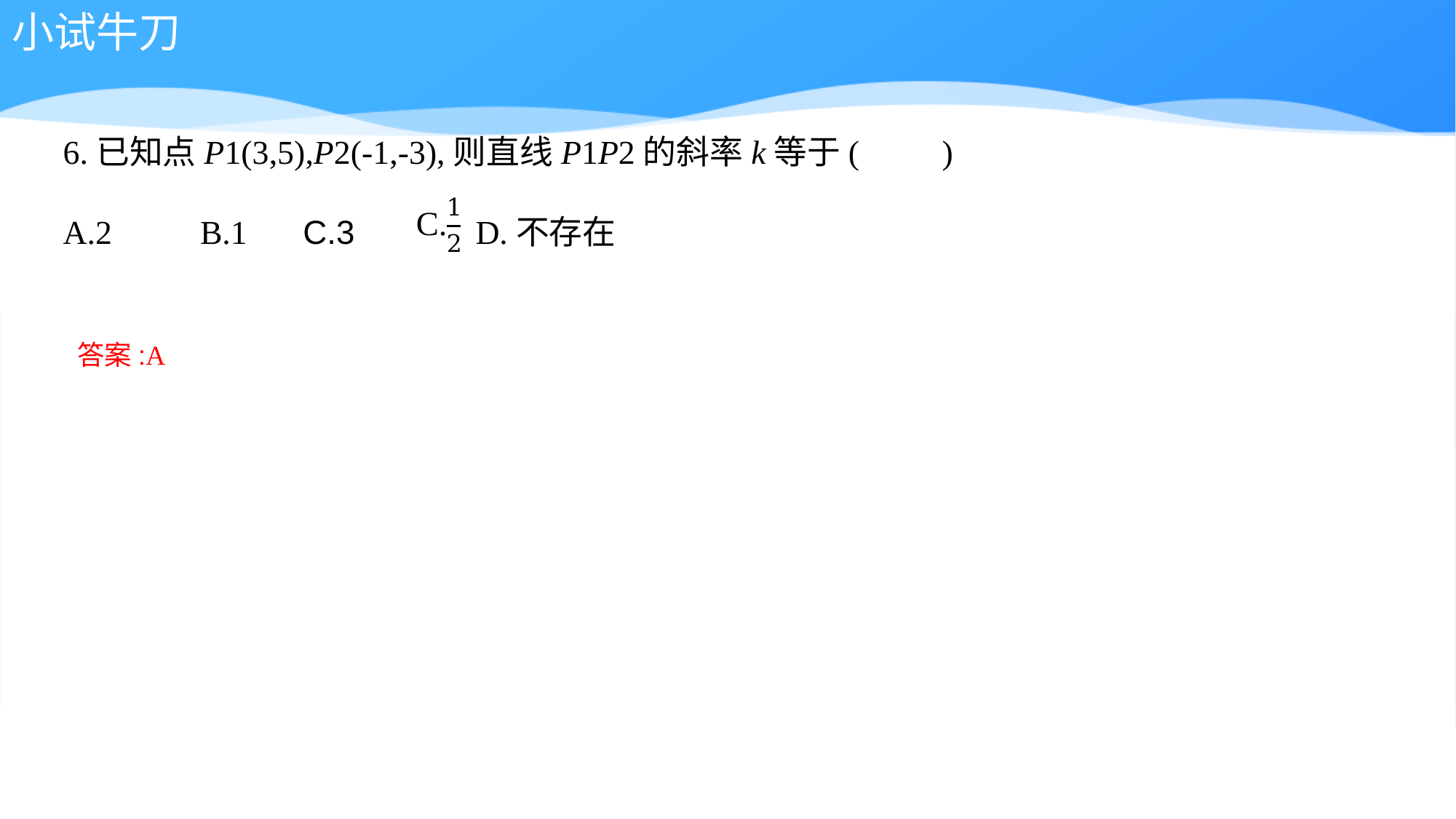

小试牛刀
6.已知点P1(3,5),P2(-1,-3),则直线P1P2的斜率k等于(　　)
A.2	   B.1      C.3             D.不存在
答案:A